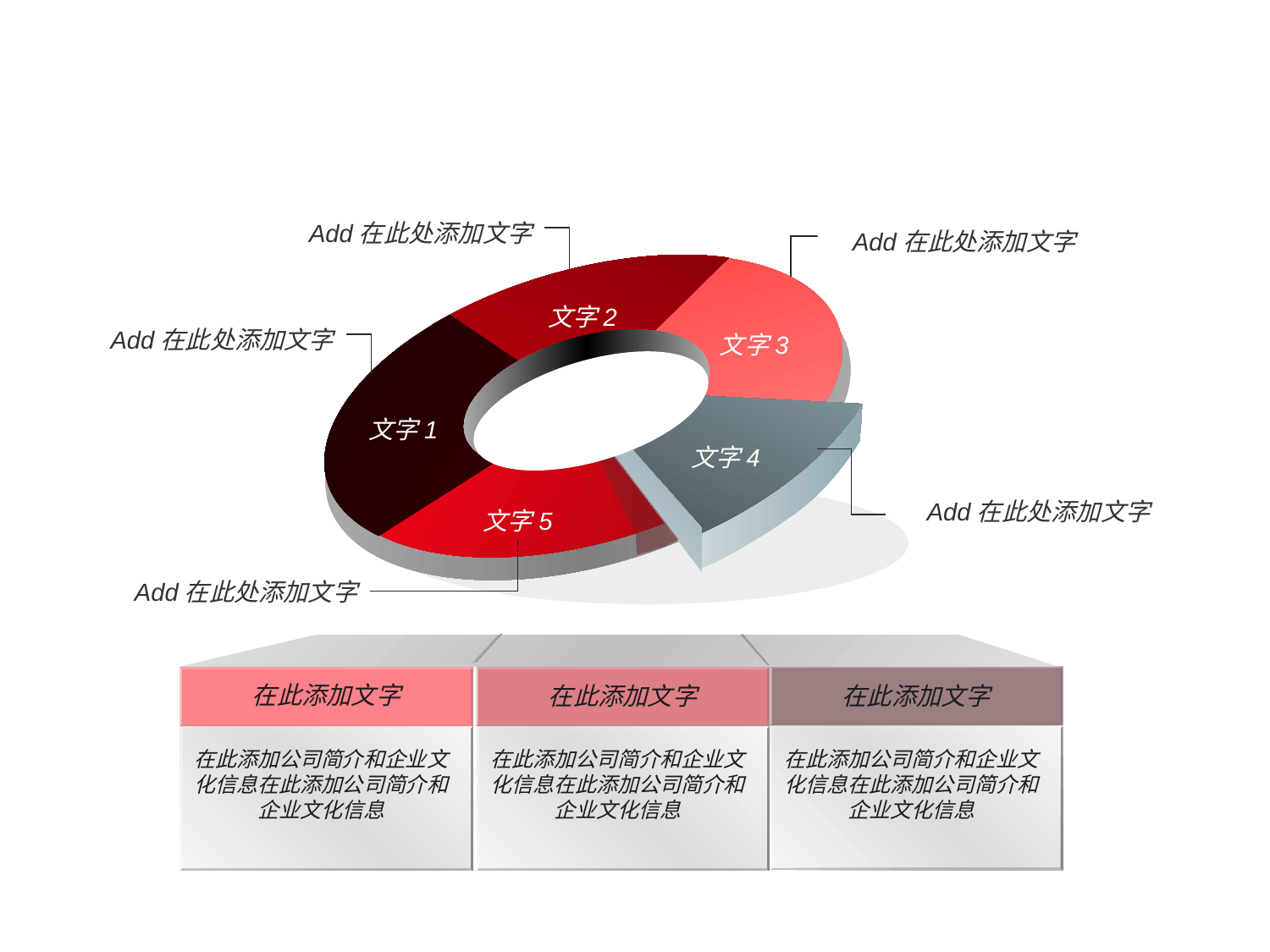

Add在此处添加文字
Add在此处添加文字

文字2

文字3

文字1

文字4

文字5
Add在此处添加文字
Add在此处添加文字
Add在此处添加文字

在此添加文字
在此添加文字
在此添加文字

在此添加公司简介和企业文化信息在此添加公司简介和企业文化信息
在此添加公司简介和企业文化信息在此添加公司简介和企业文化信息
在此添加公司简介和企业文化信息在此添加公司简介和企业文化信息